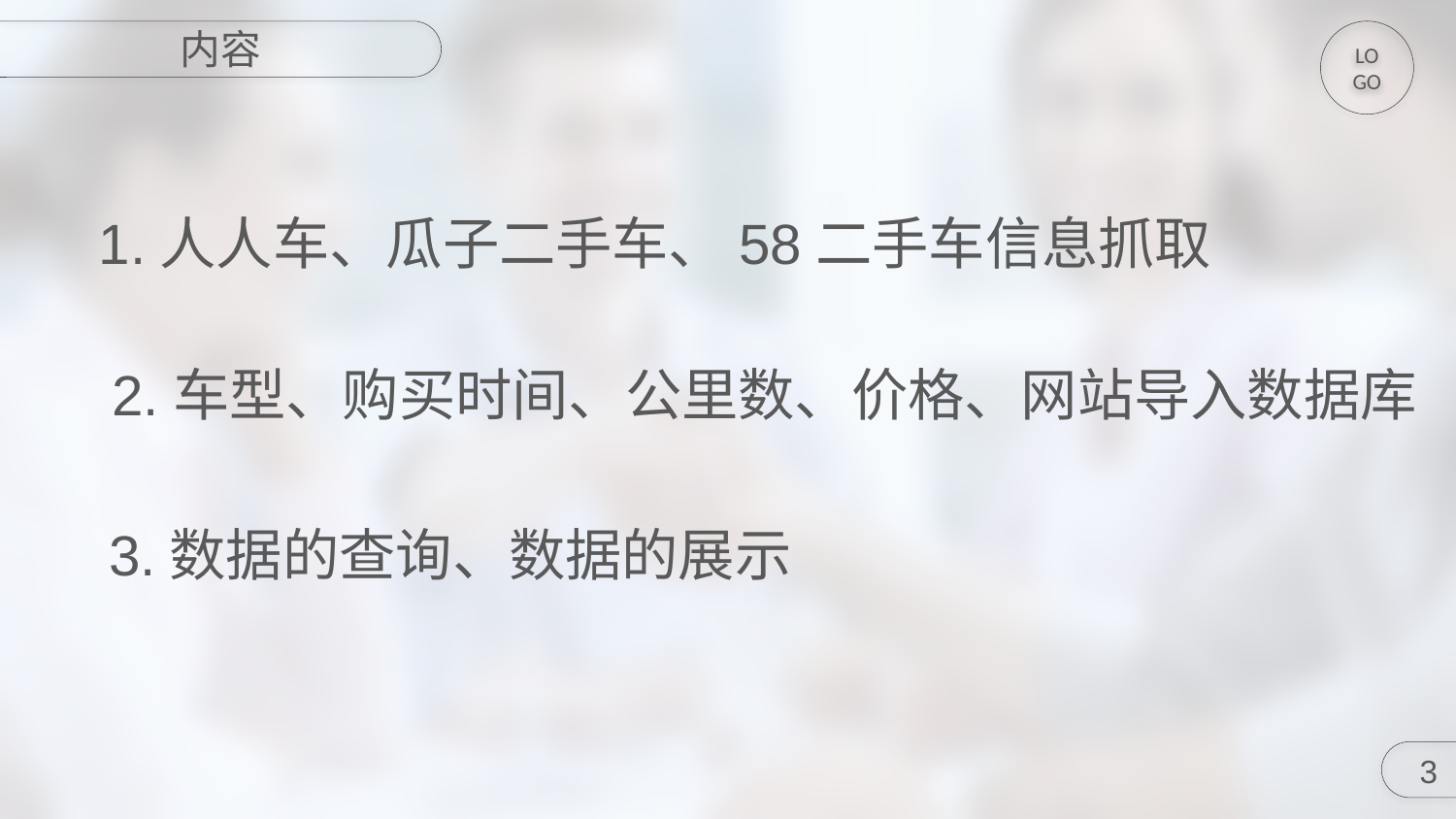

内容

LOGO
1.人人车、瓜子二手车、58二手车信息抓取
2.车型、购买时间、公里数、价格、网站导入数据库
3.数据的查询、数据的展示